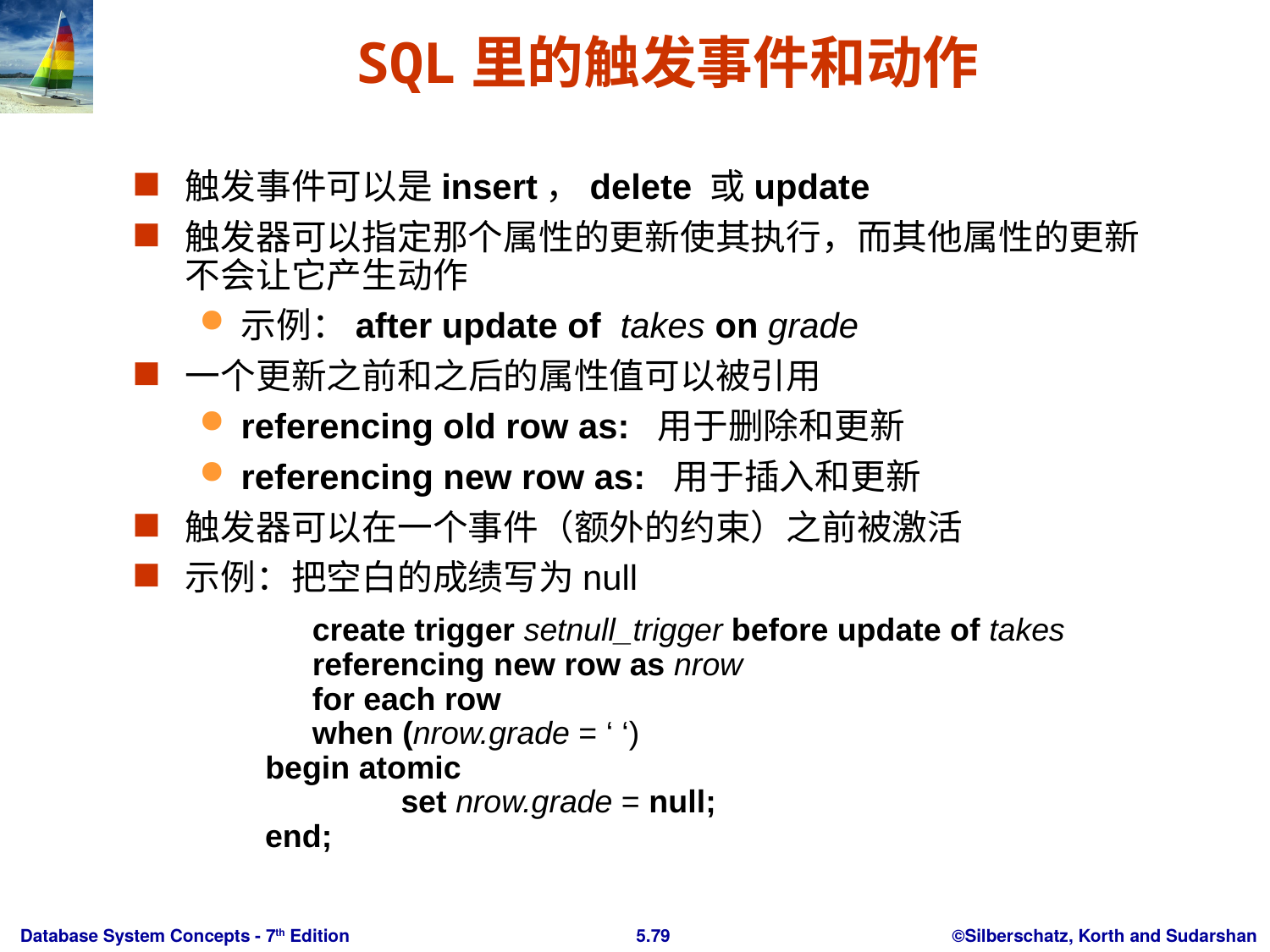

# SQL里的触发事件和动作
触发事件可以是insert，delete 或update
触发器可以指定那个属性的更新使其执行，而其他属性的更新不会让它产生动作
示例：after update of  takes on grade
一个更新之前和之后的属性值可以被引用
referencing old row as:  用于删除和更新
referencing new row as:  用于插入和更新
触发器可以在一个事件（额外的约束）之前被激活
示例：把空白的成绩写为null
 		create trigger setnull_trigger before update of takes
	referencing new row as nrow
	for each row
	when (nrow.grade = ‘ ‘)
         begin atomic
	          set nrow.grade = null;
         end;